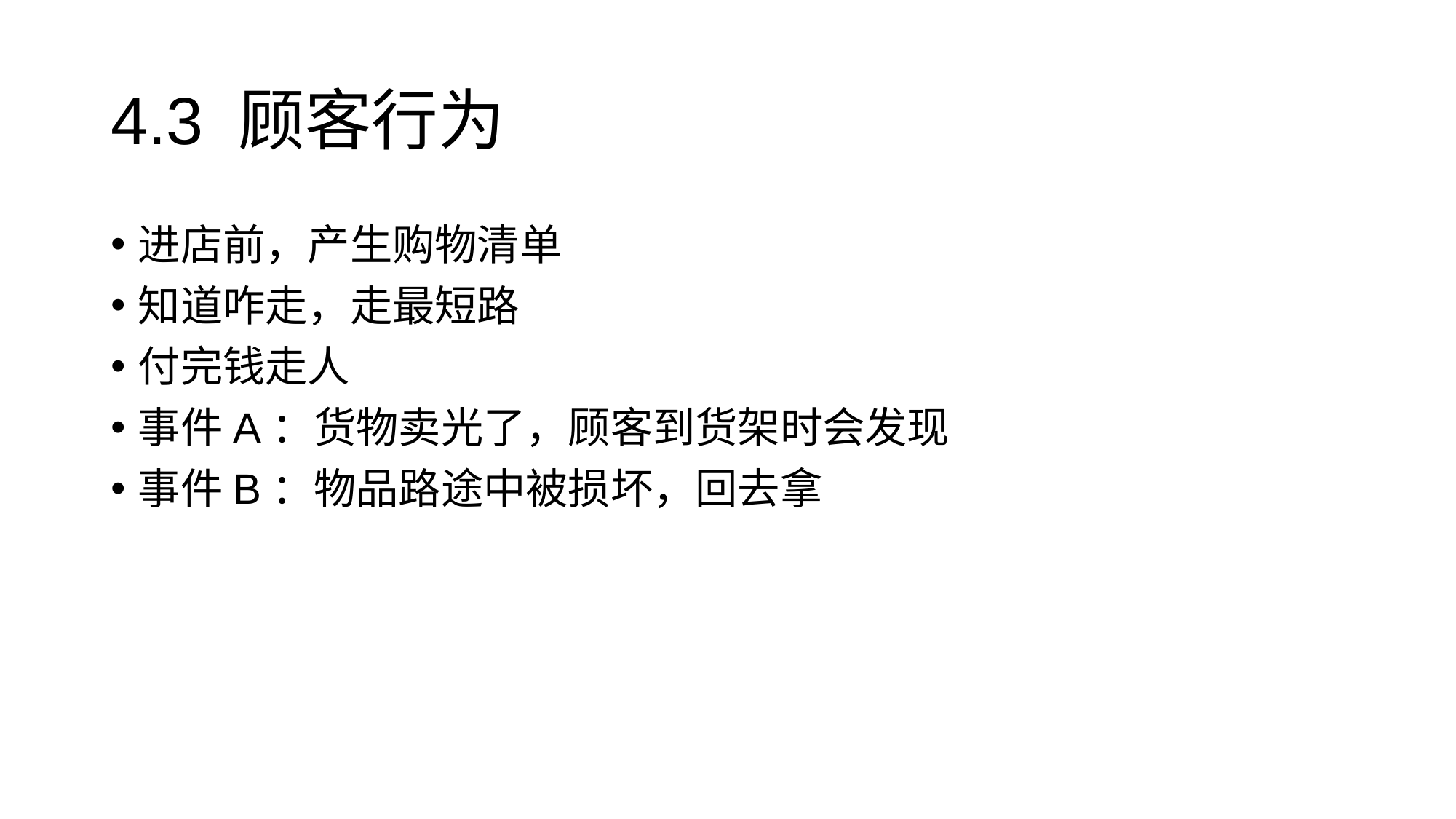

# 4.3 顾客行为
进店前，产生购物清单
知道咋走，走最短路
付完钱走人
事件A：货物卖光了，顾客到货架时会发现
事件B：物品路途中被损坏，回去拿